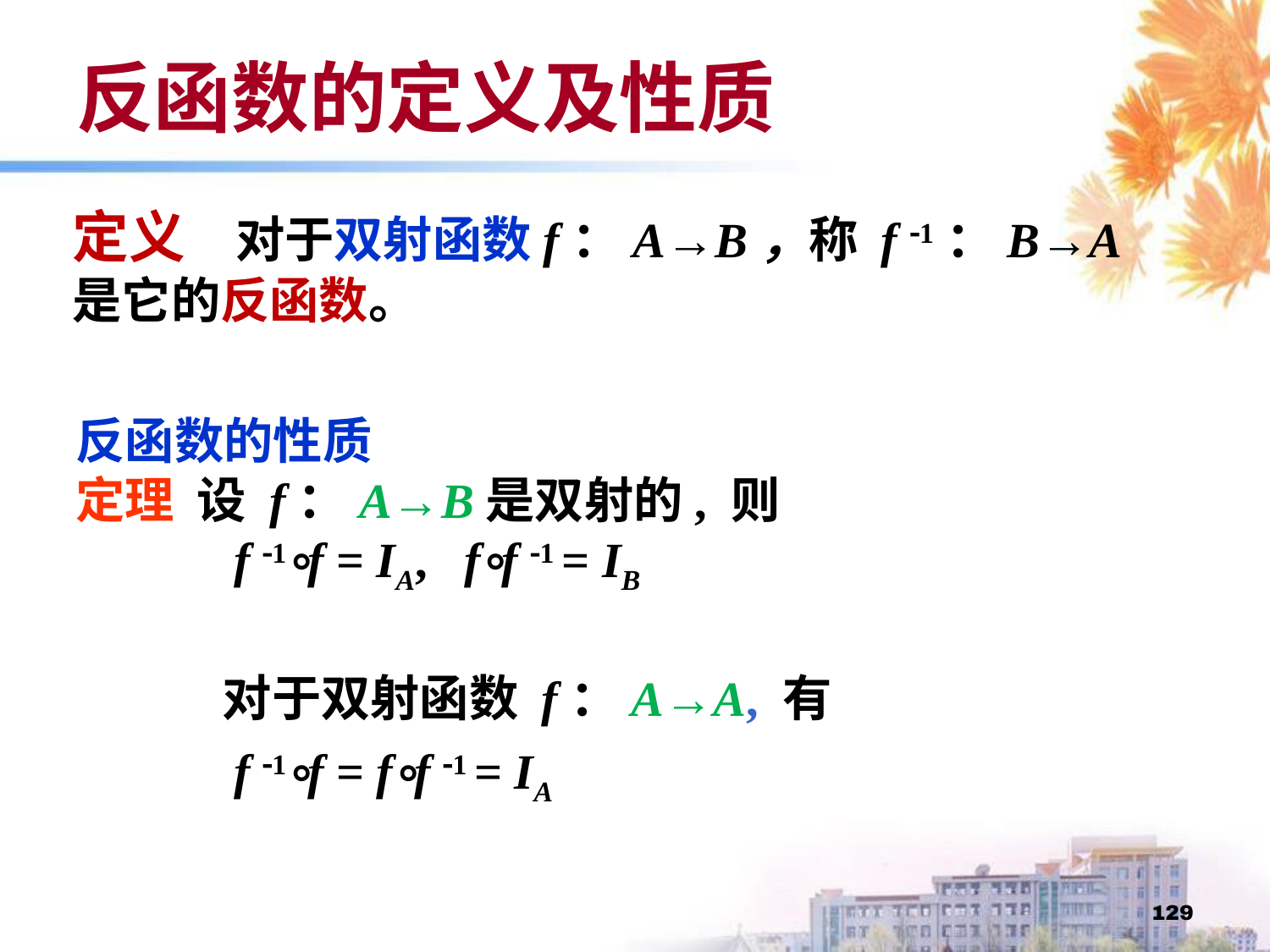

# 反函数的定义及性质
定义    对于双射函数f：A→B，称 f −1：B→A是它的反函数。
反函数的性质
定理  设 f：A→B是双射的, 则
             f −1∘f = IA,   f∘f −1 = IB
            对于双射函数 f：A→A, 有
             f −1∘f = f∘f −1 = IA
129